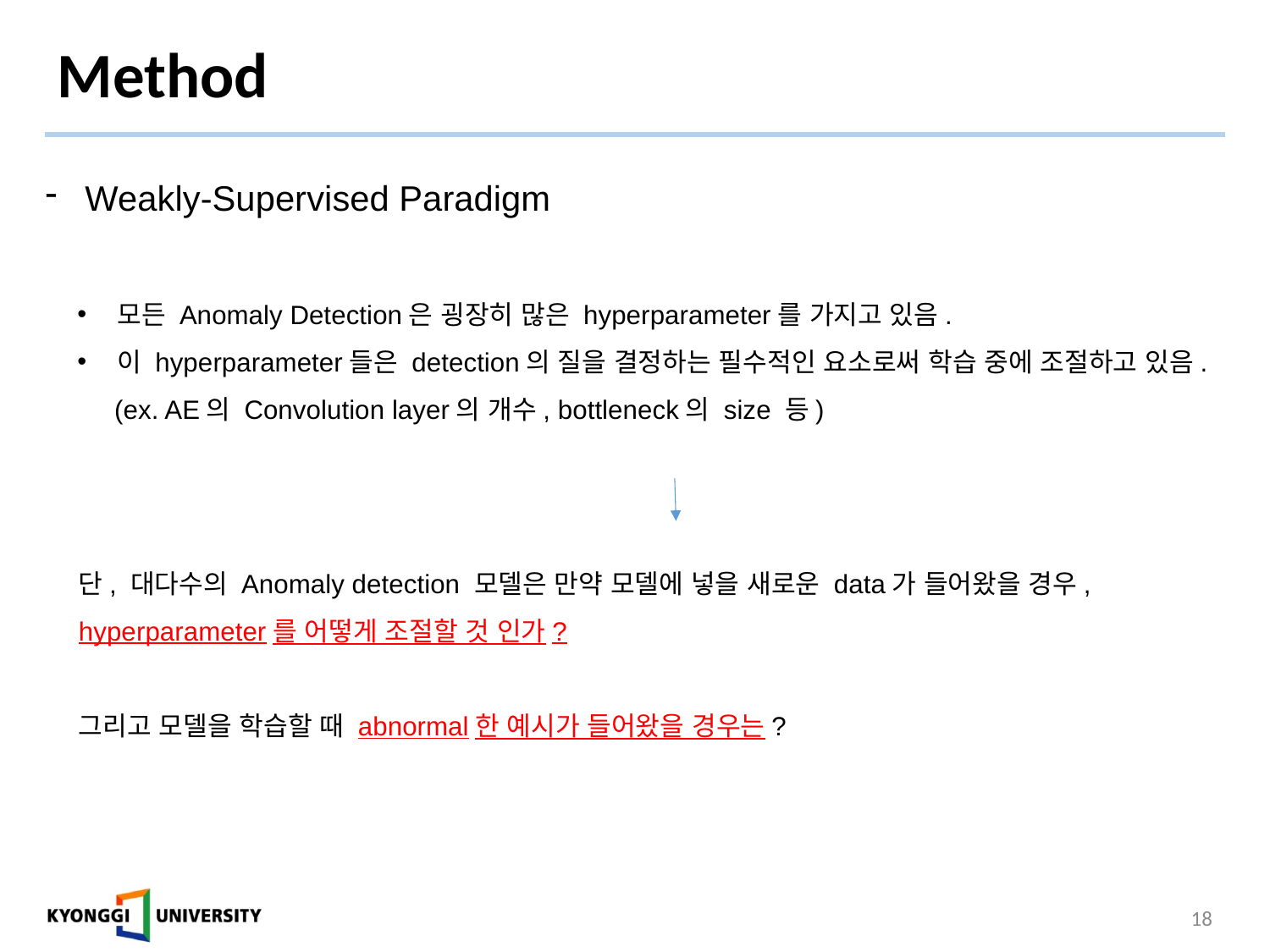

# Method
Weakly-Supervised Paradigm

모든 Anomaly Detection은 굉장히 많은 hyperparameter를 가지고 있음.
이 hyperparameter들은 detection의 질을 결정하는 필수적인 요소로써 학습 중에 조절하고 있음.
     (ex. AE의 Convolution layer의 개수, bottleneck의 size 등)

단, 대다수의 Anomaly detection 모델은 만약 모델에 넣을 새로운 data가 들어왔을 경우, hyperparameter를 어떻게 조절할 것 인가?

그리고 모델을 학습할 때 abnormal한 예시가 들어왔을 경우는?
18